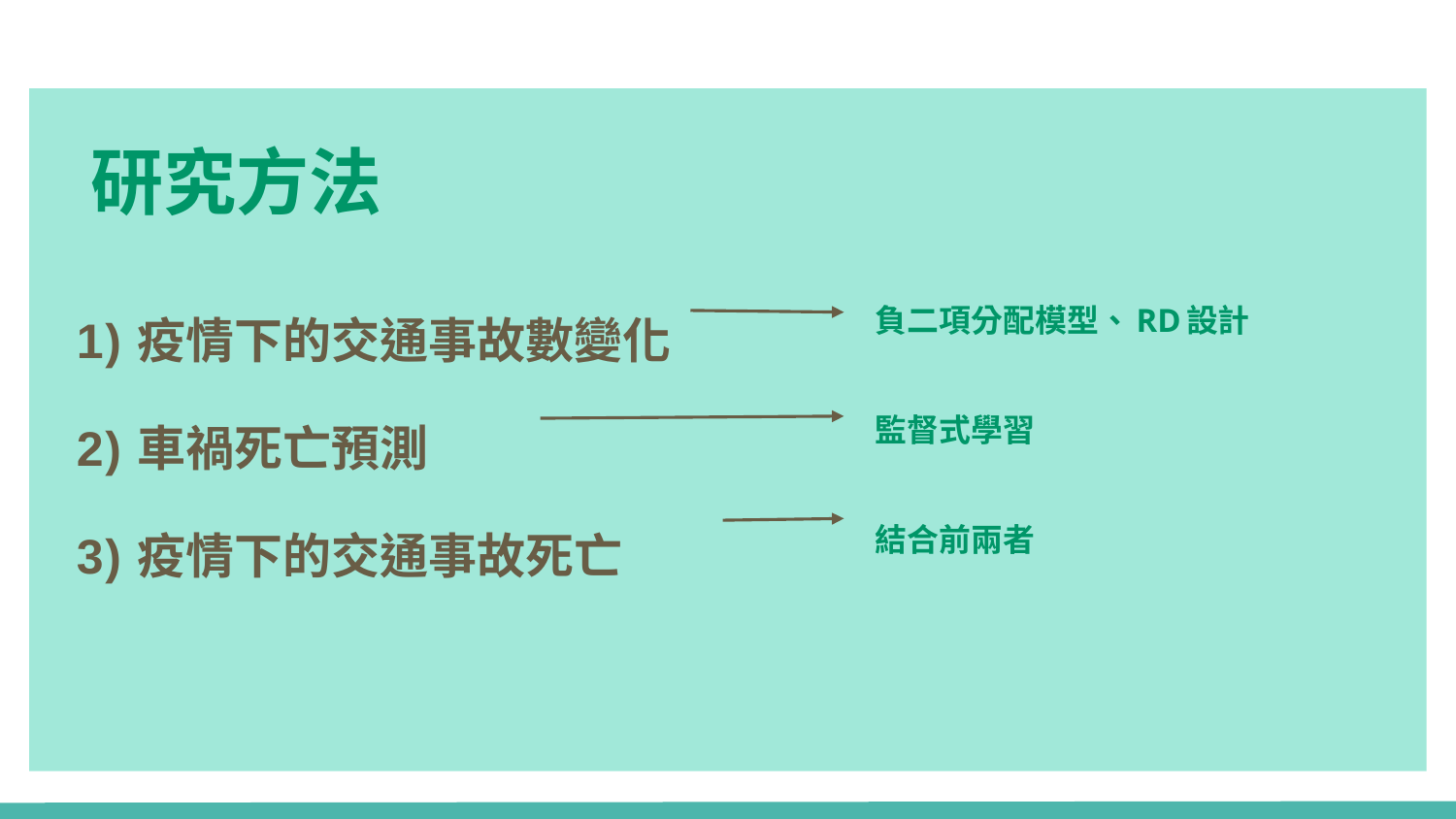

# 研究方法
疫情下的交通事故數變化
車禍死亡預測
疫情下的交通事故死亡
負二項分配模型、RD設計
監督式學習
結合前兩者